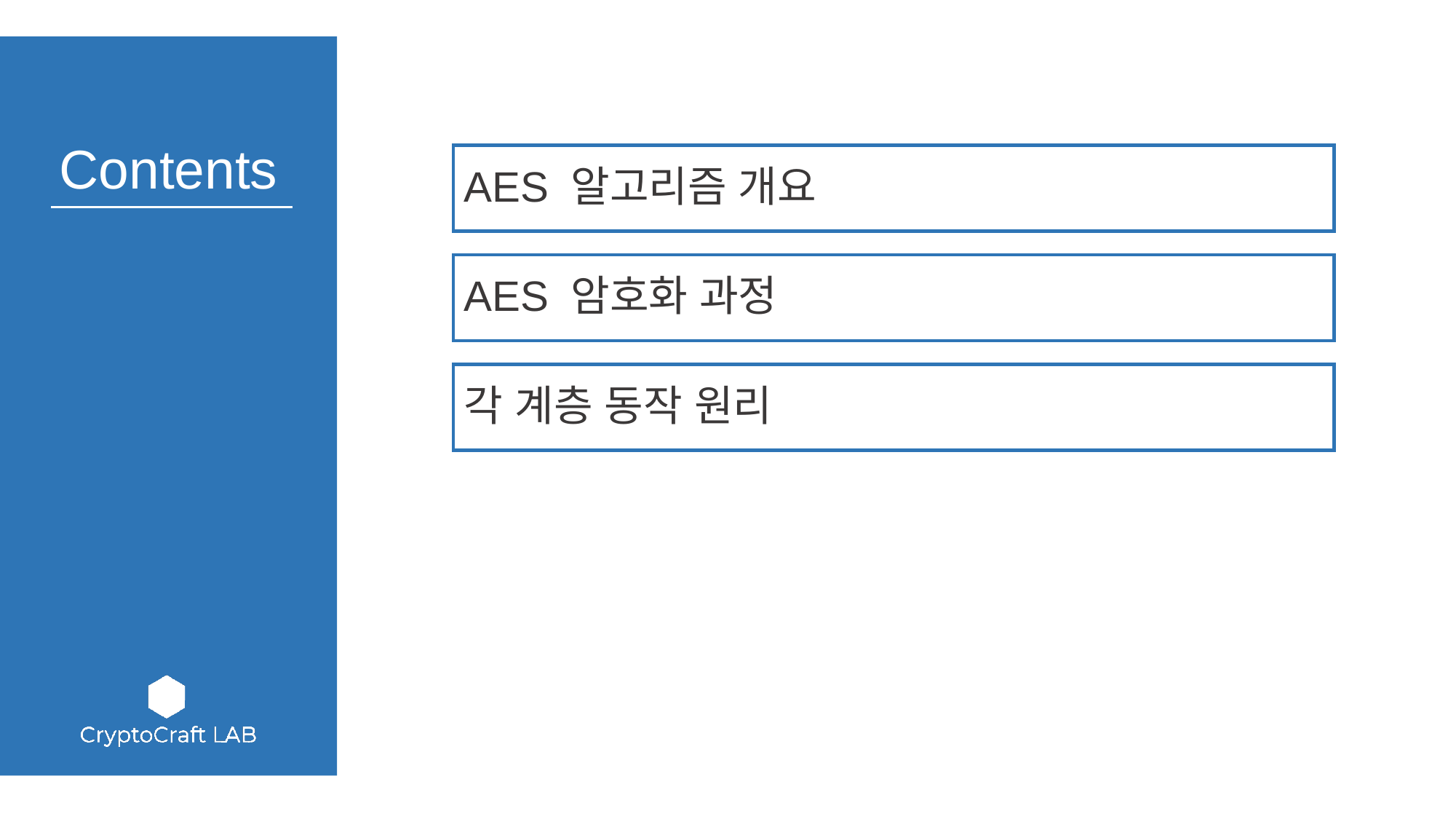

AES 알고리즘 개요
AES 암호화 과정
각 계층 동작 원리